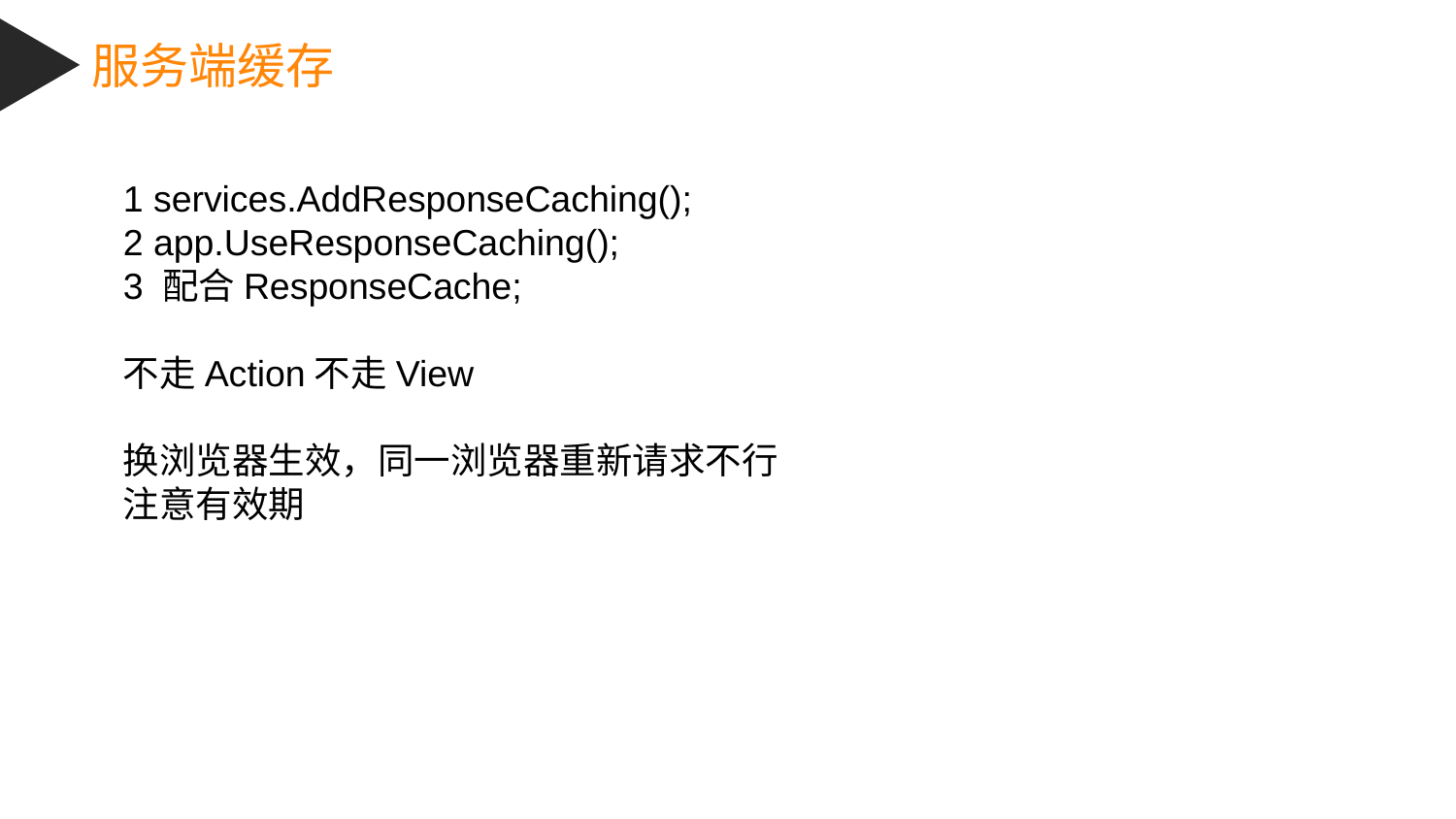

服务端缓存
1 services.AddResponseCaching();
2 app.UseResponseCaching();
3 配合ResponseCache;

不走Action不走View

换浏览器生效，同一浏览器重新请求不行
注意有效期